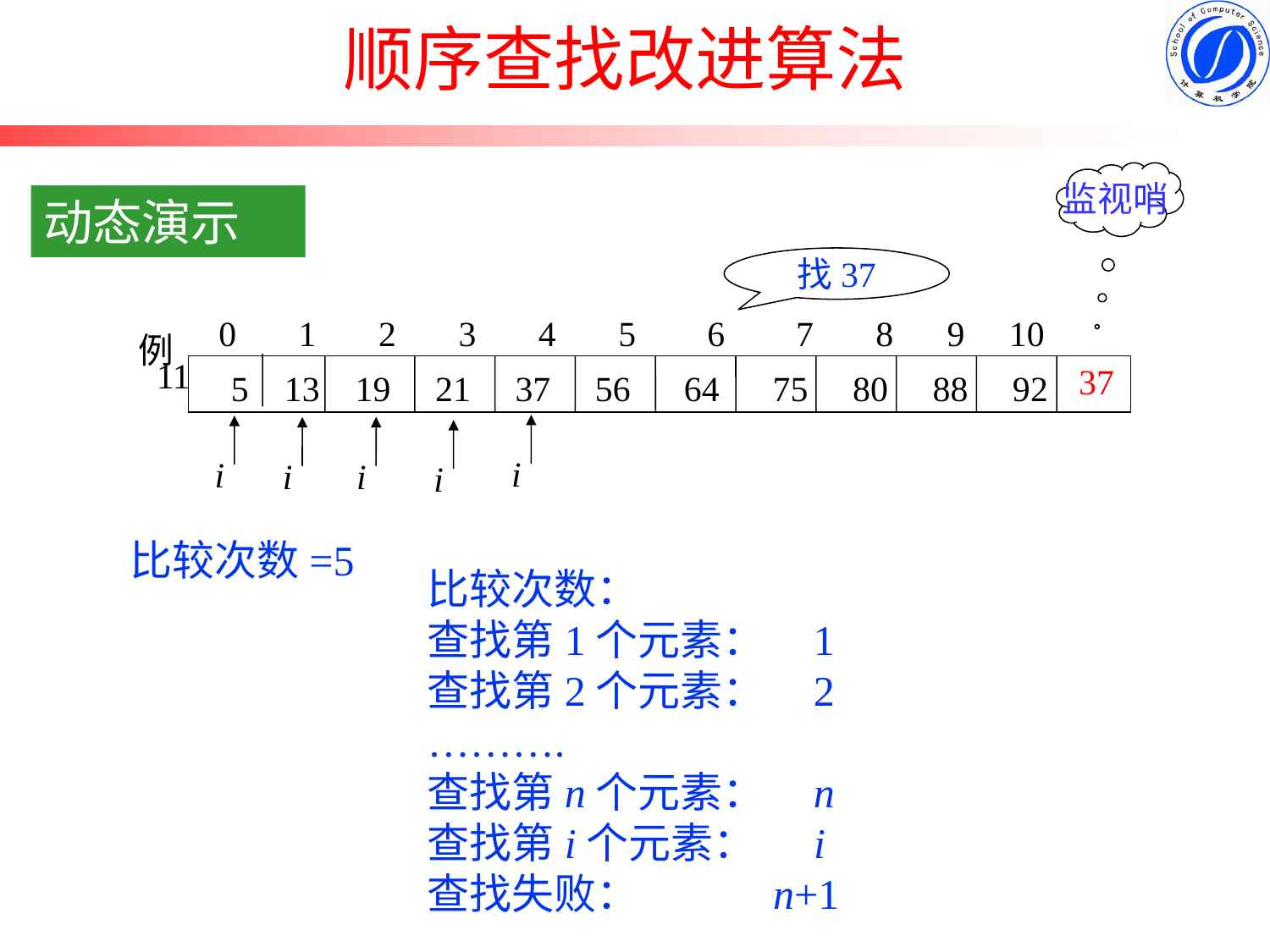

顺序查找改进算法
监视哨
动态演示
找37
       0       1       2       3       4       5        6        7       8      9     10     11
例

37
5    13    19     21     37     56      64      75     80     88     92

i

i

i

i

i
比较次数=5
比较次数：
查找第1个元素：    1
查找第2个元素：    2
……….
查找第n个元素：    n
查找第i个元素：     i
查找失败：             n+1